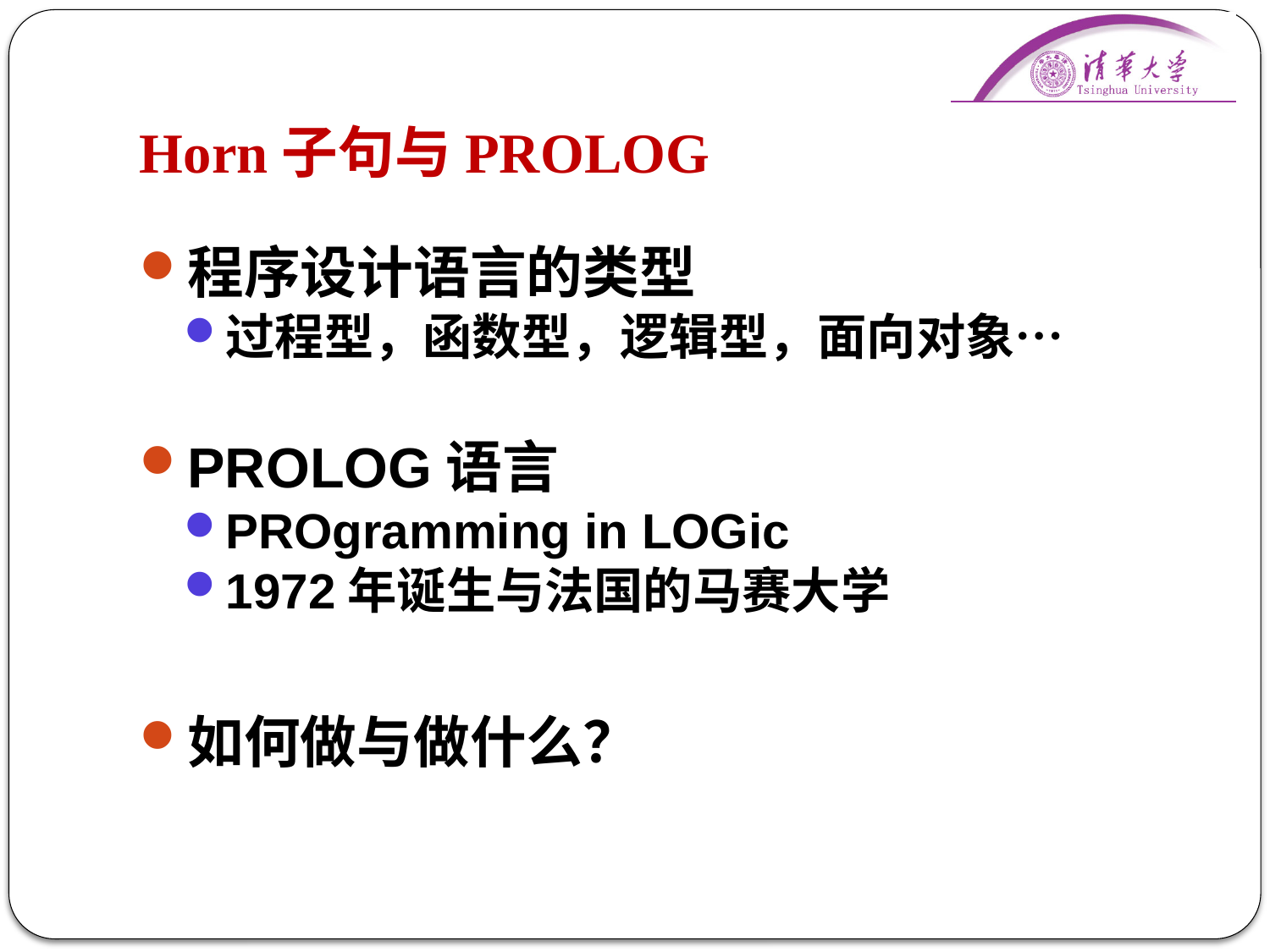

# Horn子句与PROLOG
程序设计语言的类型
过程型，函数型，逻辑型，面向对象…

PROLOG语言
PROgramming in LOGic
1972年诞生与法国的马赛大学

如何做与做什么？
46